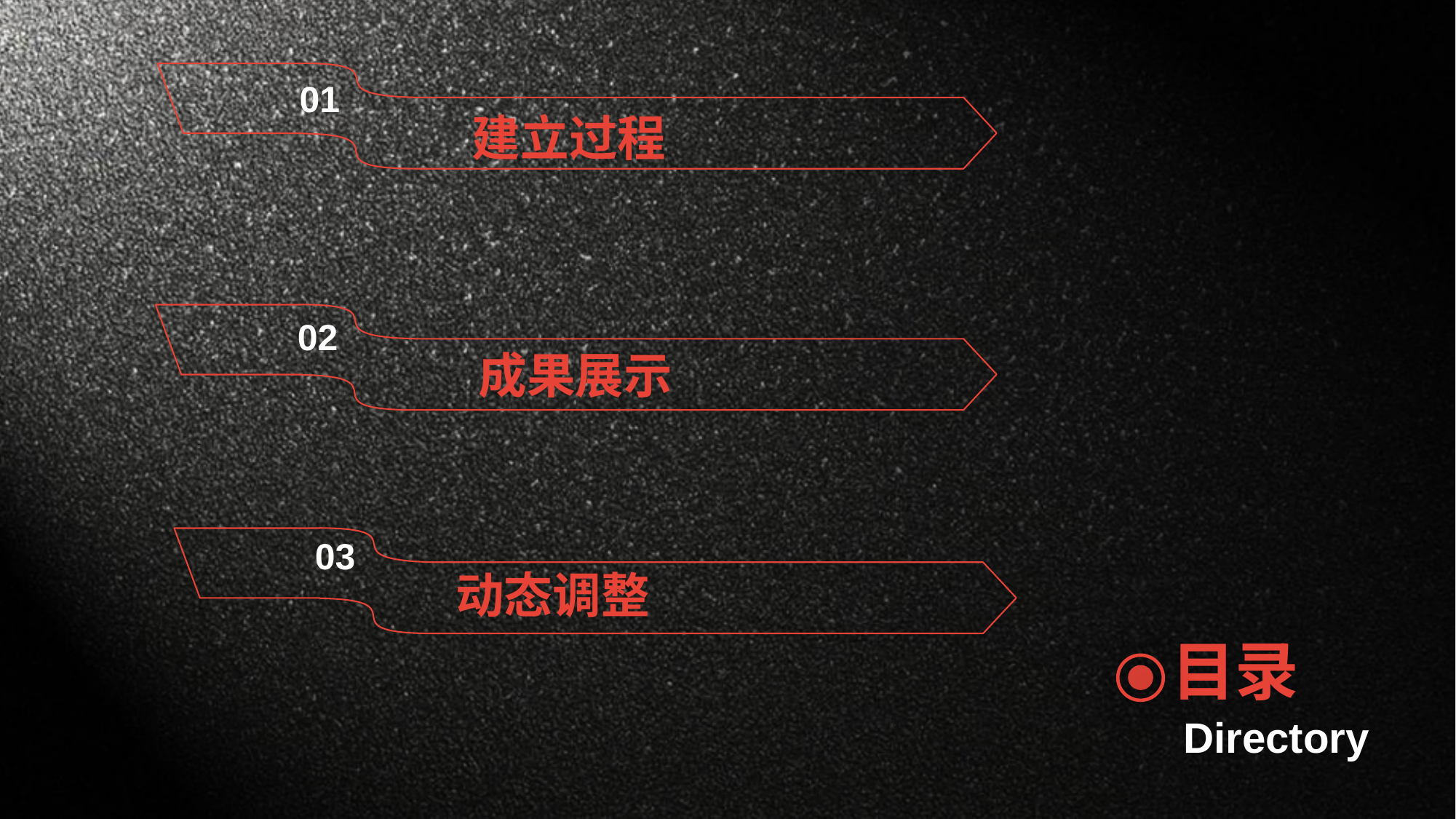

01
 建立过程

02
 成果展示

03
动态调整
目录
Directory